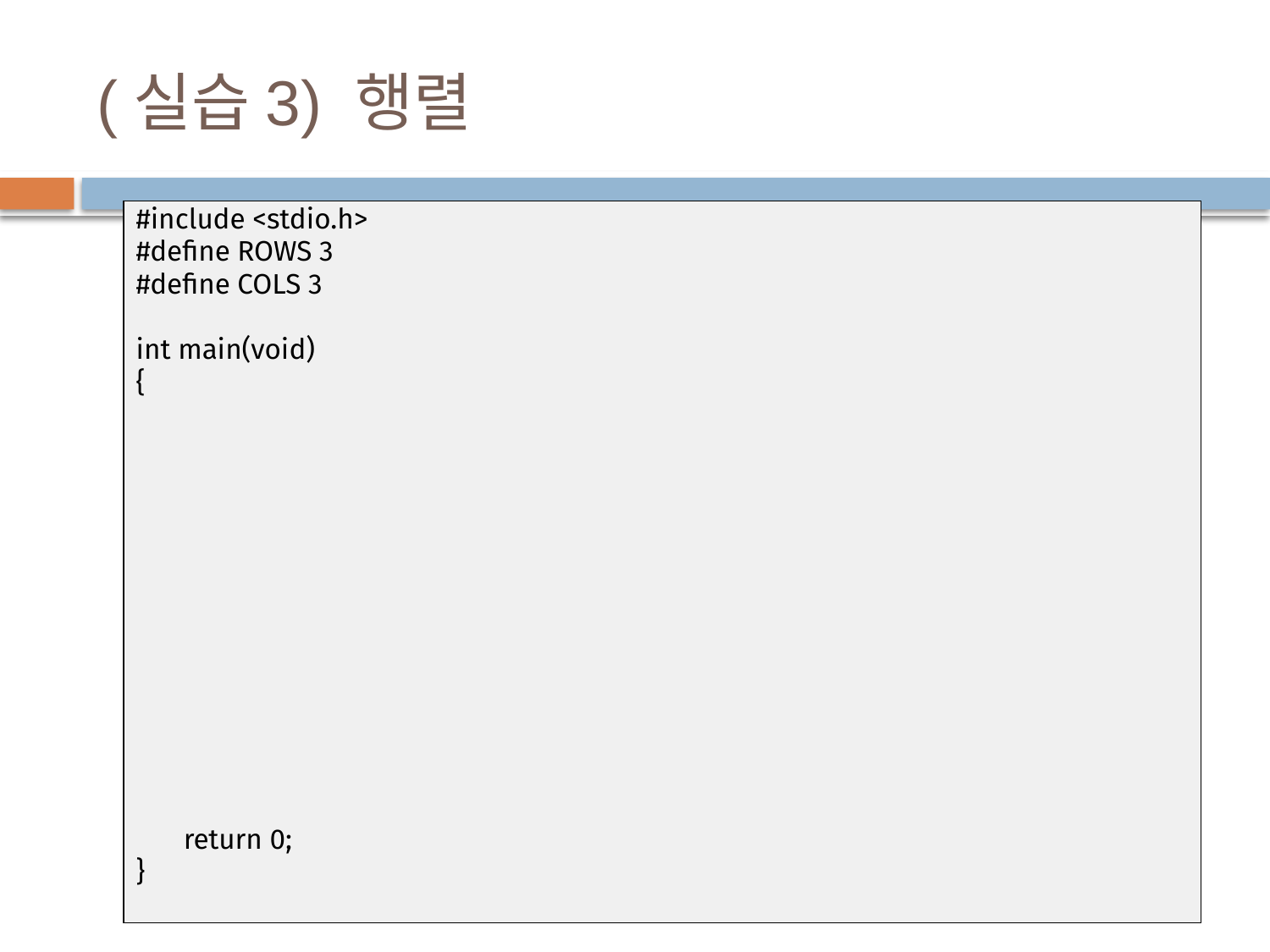

# (실습3) 행렬
#include <stdio.h>
#define ROWS 3
#define COLS 3

int main(void)
{

	return 0;
}